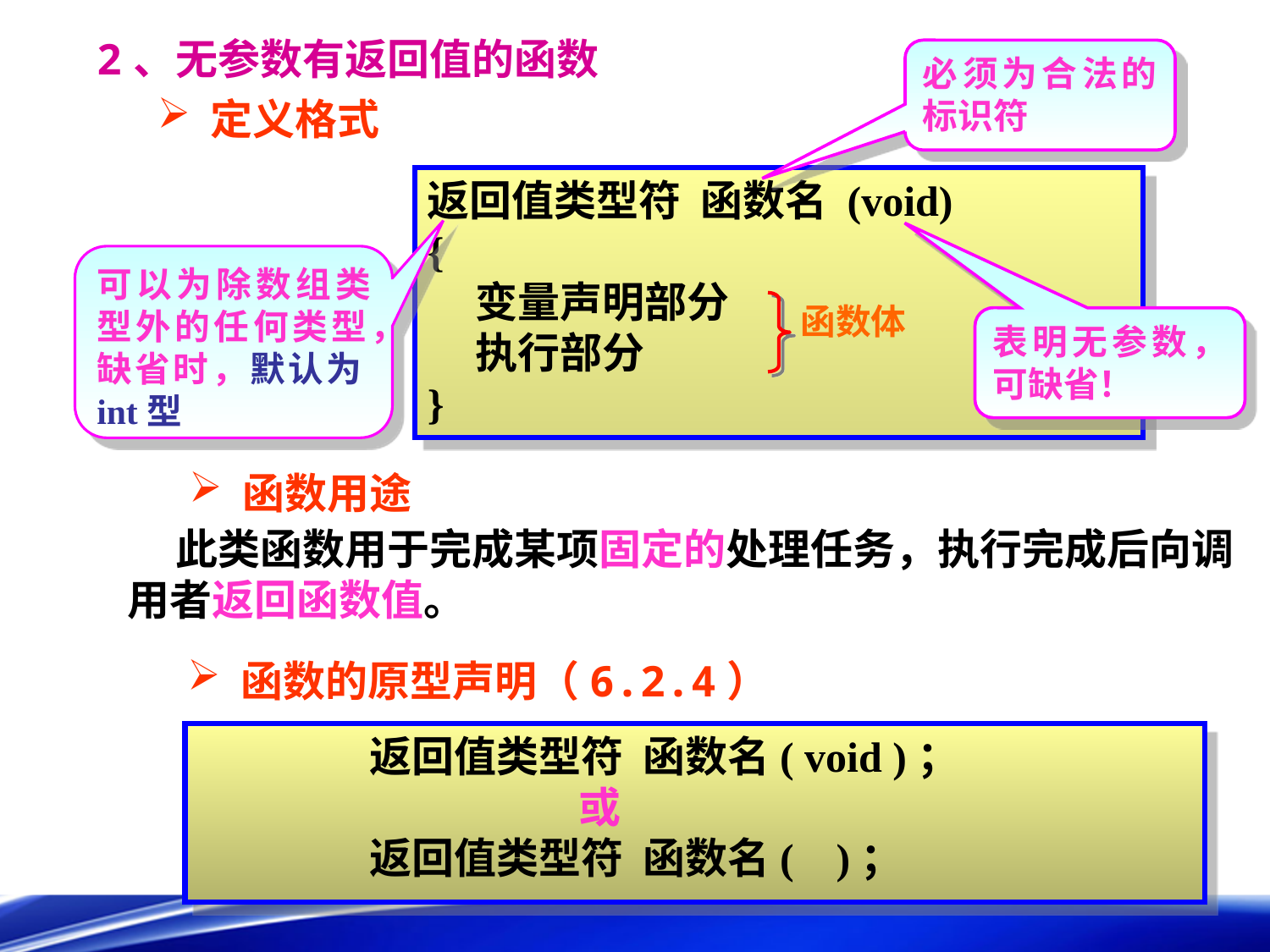

2、无参数有返回值的函数
必须为合法的标识符
 定义格式
返回值类型符  函数名 (void)
{
    变量声明部分
    执行部分
}
可以为除数组类型外的任何类型，缺省时，默认为int型

函数体
表明无参数，可缺省！
 函数用途
    此类函数用于完成某项固定的处理任务，执行完成后向调用者返回函数值。
 函数的原型声明（6.2.4）
                 返回值类型符  函数名( void )；
                                       或
                 返回值类型符  函数名(    )；